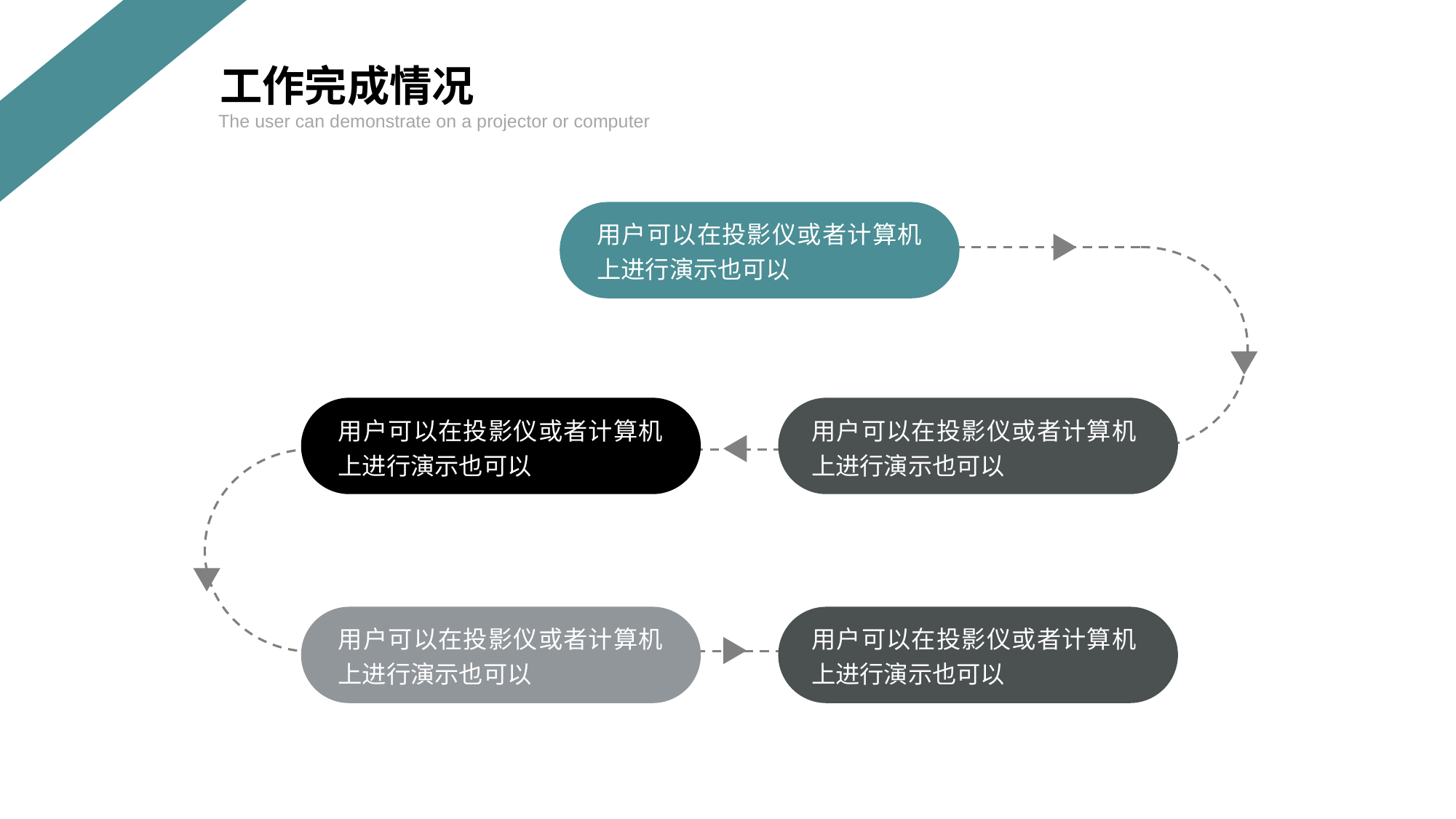

工作完成情况
The user can demonstrate on a projector or computer

用户可以在投影仪或者计算机上进行演示也可以
用户可以在投影仪或者计算机上进行演示也可以
用户可以在投影仪或者计算机上进行演示也可以
用户可以在投影仪或者计算机上进行演示也可以
用户可以在投影仪或者计算机上进行演示也可以